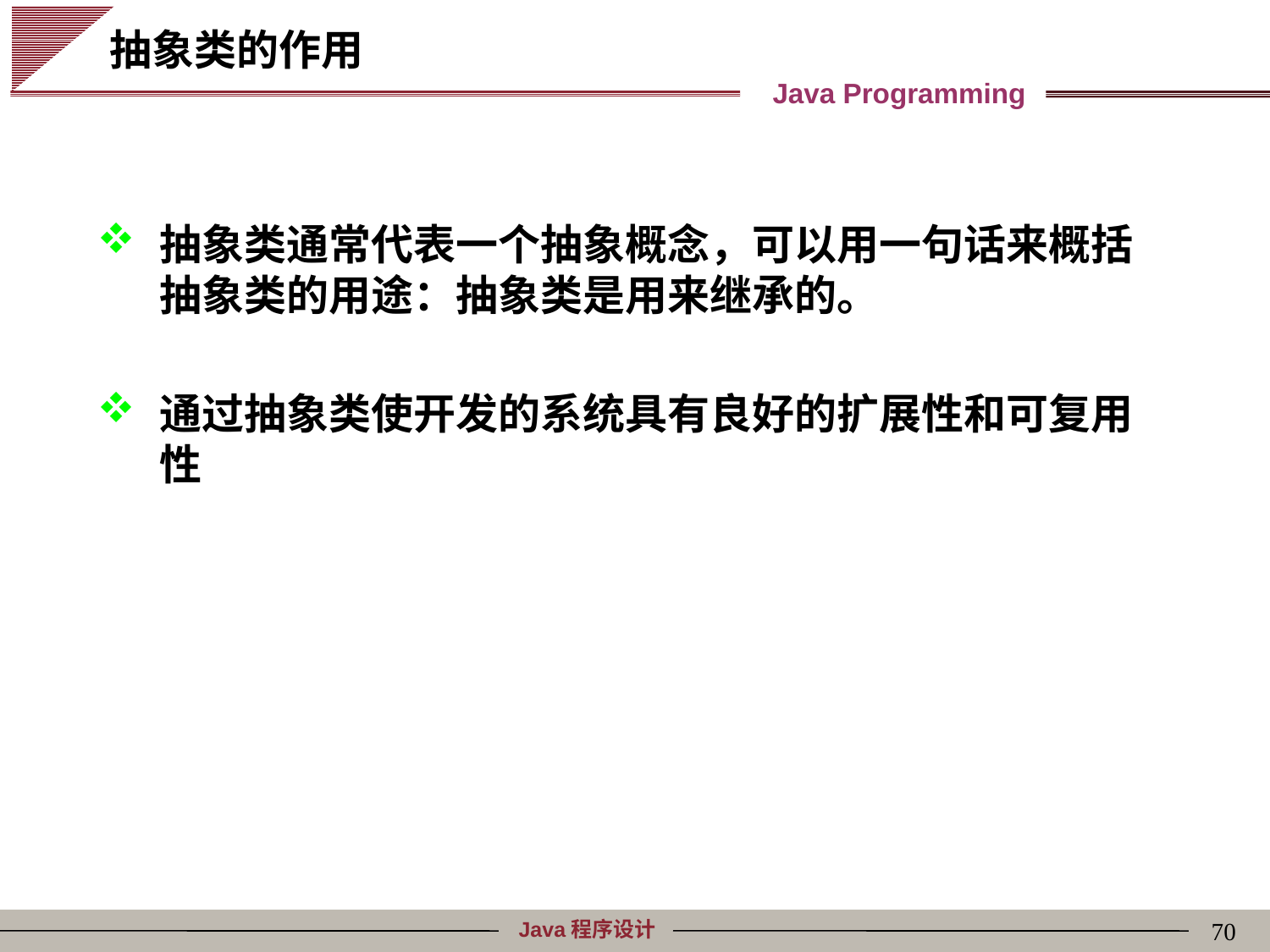

抽象类的作用
抽象类通常代表一个抽象概念，可以用一句话来概括抽象类的用途：抽象类是用来继承的。

通过抽象类使开发的系统具有良好的扩展性和可复用性